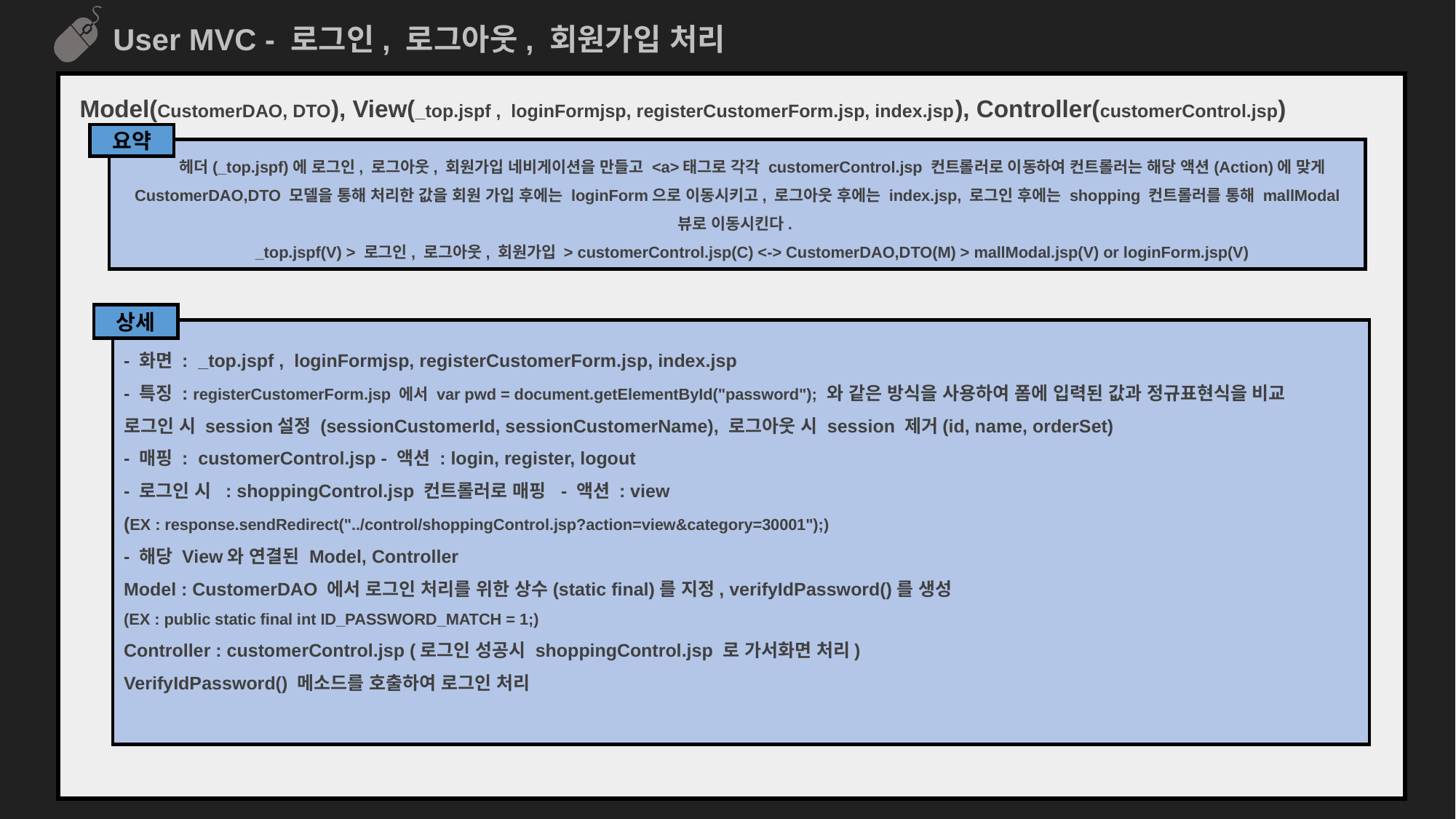

User MVC - 로그인, 로그아웃, 회원가입 처리
Model(CustomerDAO, DTO), View(_top.jspf ,  loginFormjsp, registerCustomerForm.jsp, index.jsp), Controller(customerControl.jsp)

요약
헤더(_top.jspf)에 로그인, 로그아웃, 회원가입 네비게이션을 만들고 <a>태그로 각각 customerControl.jsp 컨트롤러로 이동하여 컨트롤러는 해당 액션(Action)에 맞게 CustomerDAO,DTO 모델을 통해 처리한 값을 회원 가입 후에는 loginForm으로 이동시키고, 로그아웃 후에는 index.jsp, 로그인 후에는 shopping 컨트롤러를 통해 mallModal 뷰로 이동시킨다.
_top.jspf(V) > 로그인, 로그아웃, 회원가입 > customerControl.jsp(C) <-> CustomerDAO,DTO(M) > mallModal.jsp(V) or loginForm.jsp(V)
상세
- 화면 :  _top.jspf ,  loginFormjsp, registerCustomerForm.jsp, index.jsp
- 특징 : registerCustomerForm.jsp 에서 var pwd = document.getElementById("password"); 와 같은 방식을 사용하여 폼에 입력된 값과 정규표현식을 비교
로그인 시 session설정 (sessionCustomerId, sessionCustomerName), 로그아웃 시 session 제거(id, name, orderSet)
- 매핑 :  customerControl.jsp - 액션 : login, register, logout
- 로그인 시  : shoppingControl.jsp 컨트롤러로 매핑  - 액션 : view
(EX : response.sendRedirect("../control/shoppingControl.jsp?action=view&category=30001");)
- 해당 View와 연결된 Model, Controller
Model : CustomerDAO 에서 로그인 처리를 위한 상수(static final)를 지정, verifyIdPassword()를 생성
(EX : public static final int ID_PASSWORD_MATCH = 1;)
Controller : customerControl.jsp (로그인 성공시 shoppingControl.jsp 로 가서화면 처리)
VerifyIdPassword() 메소드를 호출하여 로그인 처리